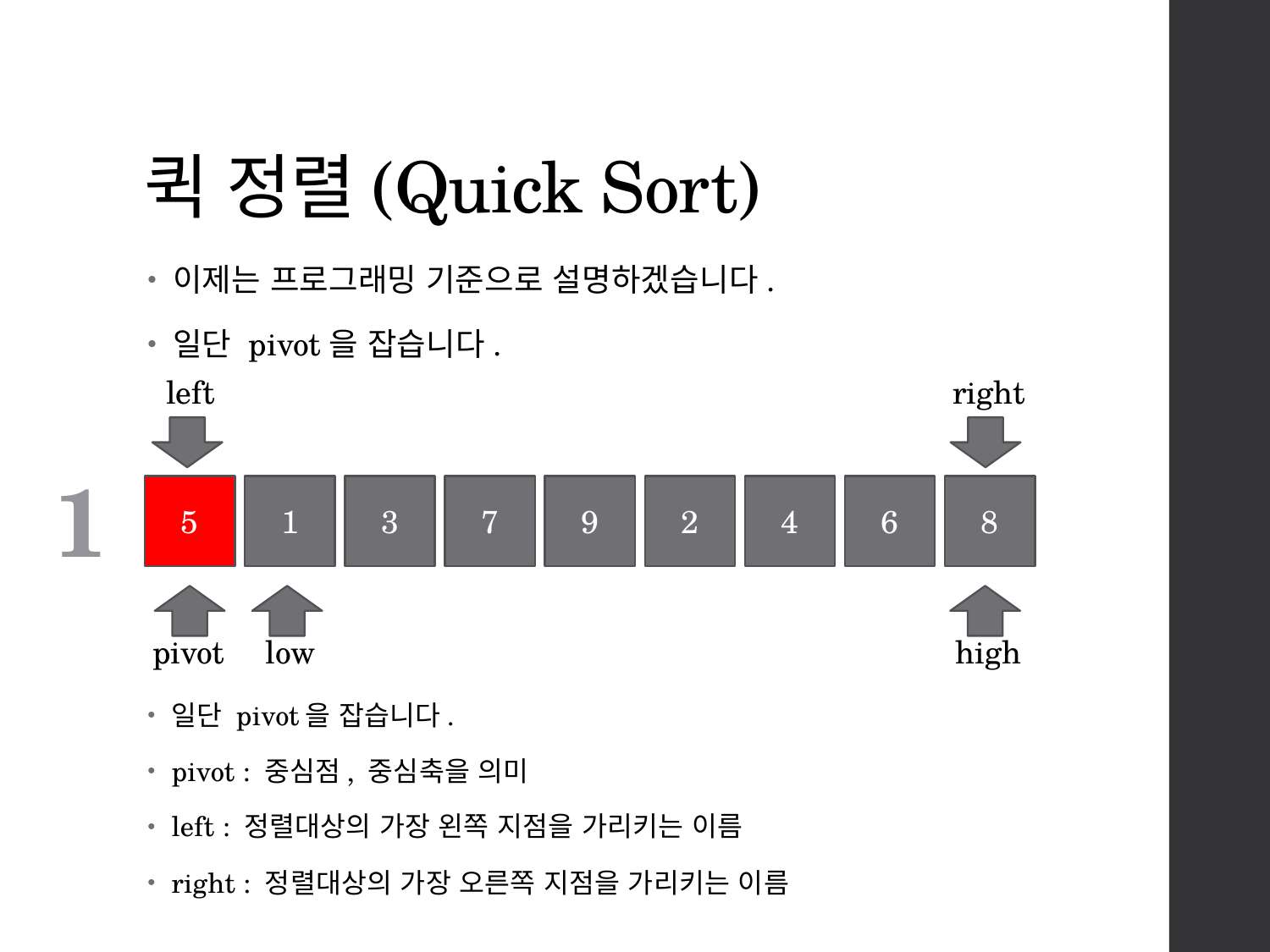

# 퀵 정렬(Quick Sort)
이제는 프로그래밍 기준으로 설명하겠습니다.
일단 pivot을 잡습니다.

left

right
1
5
1
3
7
9
2
4
6
8

pivot

low

high
일단 pivot을 잡습니다.
pivot : 중심점, 중심축을 의미
left : 정렬대상의 가장 왼쪽 지점을 가리키는 이름
right : 정렬대상의 가장 오른쪽 지점을 가리키는 이름